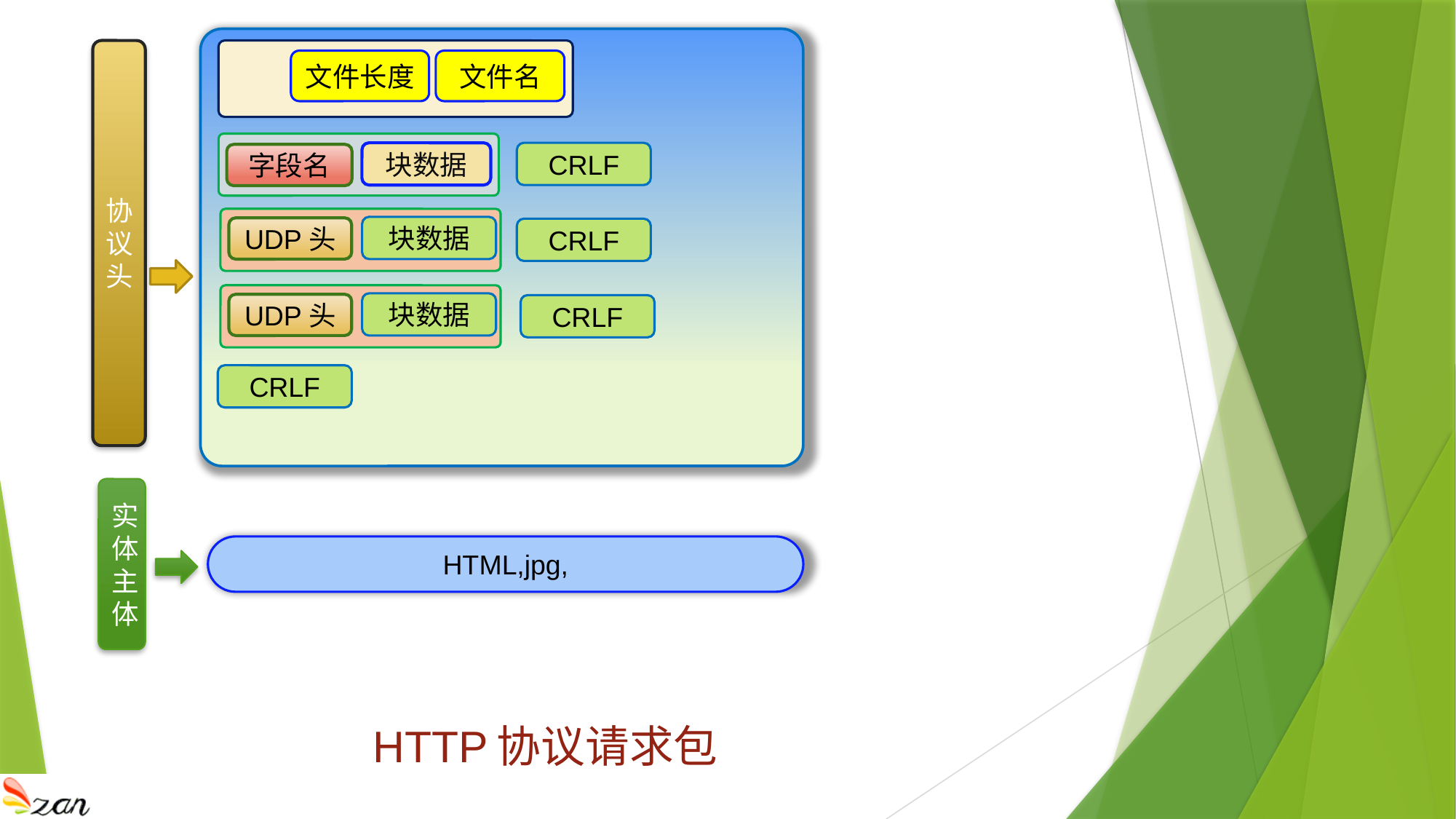

协议头

文件长度
文件名

块数据
CRLF
字段名

块数据
UDP头
CRLF

块数据
UDP头
CRLF
CRLF
实体主体
HTML,jpg,

HTTP协议请求包